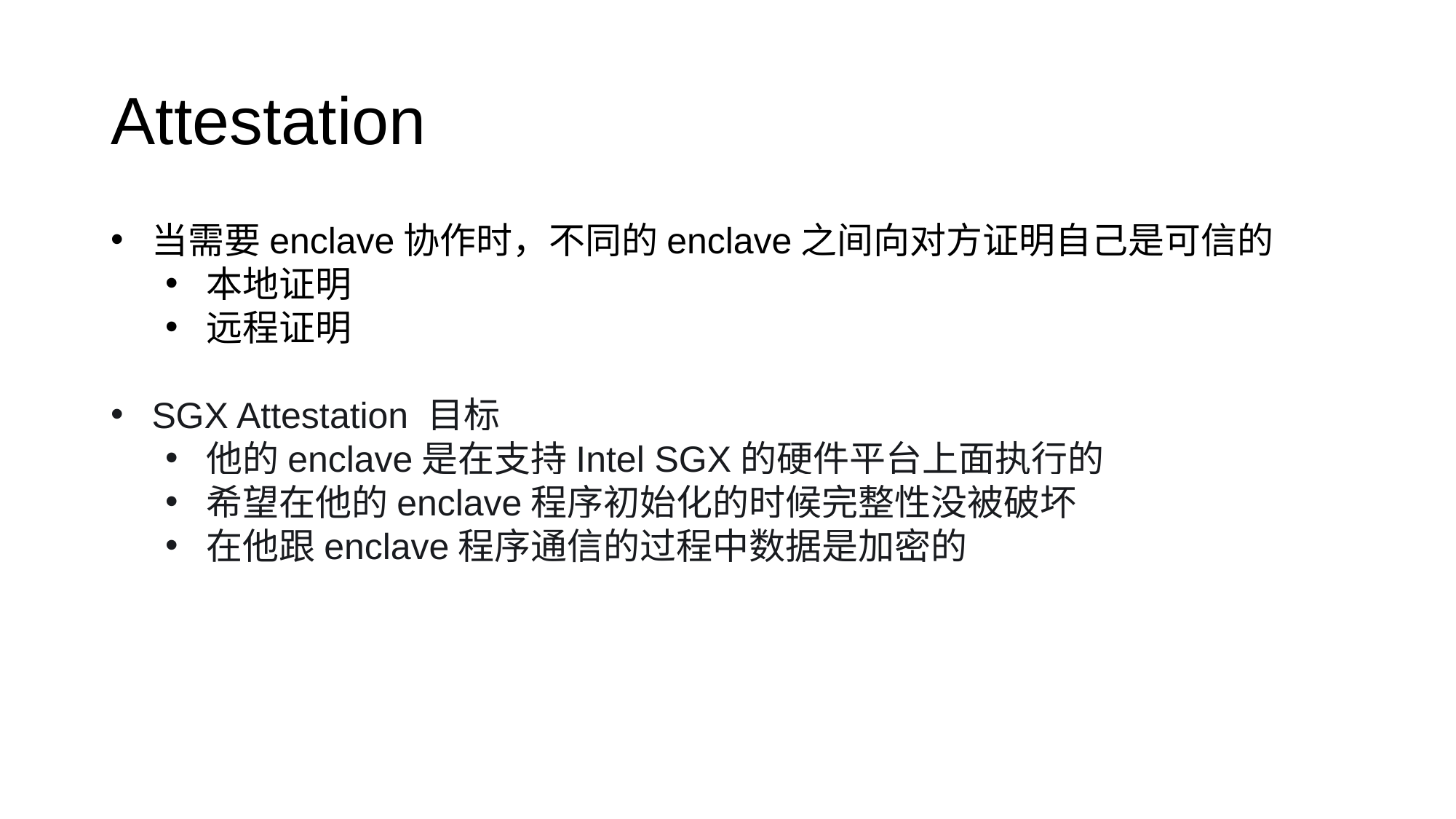

# Attestation
当需要enclave协作时，不同的enclave之间向对方证明自己是可信的
本地证明
远程证明

SGX Attestation 目标
他的enclave是在支持Intel SGX的硬件平台上面执行的
希望在他的enclave程序初始化的时候完整性没被破坏
在他跟enclave程序通信的过程中数据是加密的